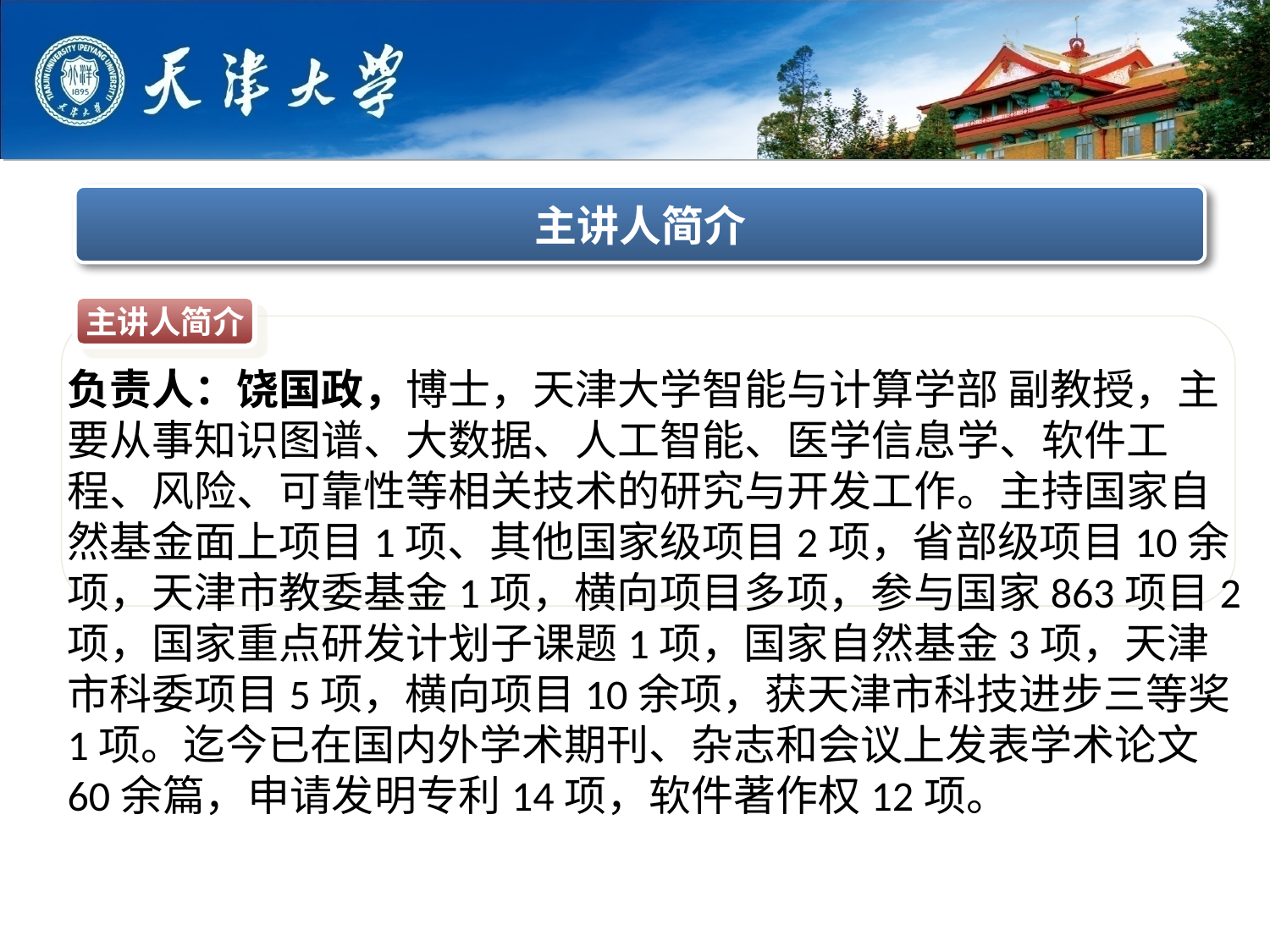

主讲人简介
主讲人简介

负责人：饶国政，博士，天津大学智能与计算学部 副教授，主要从事知识图谱、大数据、人工智能、医学信息学、软件工程、风险、可靠性等相关技术的研究与开发工作。主持国家自然基金面上项目1项、其他国家级项目2项，省部级项目10余项，天津市教委基金1项，横向项目多项，参与国家863项目2项，国家重点研发计划子课题1项，国家自然基金3项，天津市科委项目5项，横向项目10余项，获天津市科技进步三等奖1项。迄今已在国内外学术期刊、杂志和会议上发表学术论文60余篇，申请发明专利14项，软件著作权12项。